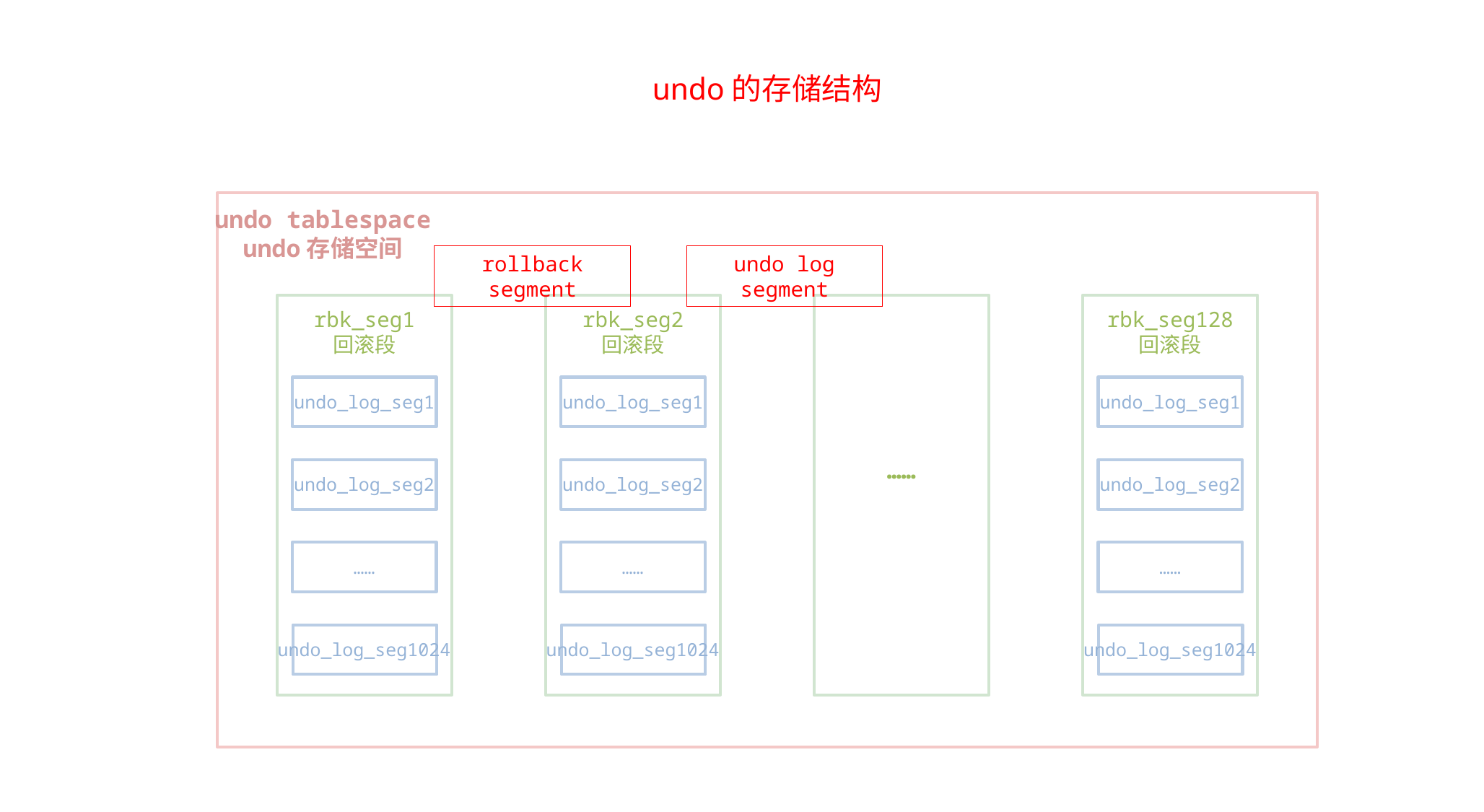

undo的存储结构

undo tablespace
undo存储空间
rollback segment
undo log segment

rbk_seg1
回滚段
undo_log_seg1
undo_log_seg2
……
undo_log_seg1024

rbk_seg2
回滚段
undo_log_seg1
undo_log_seg2
……
undo_log_seg1024

rbk_seg128
回滚段
undo_log_seg1
undo_log_seg2
……
undo_log_seg1024
……